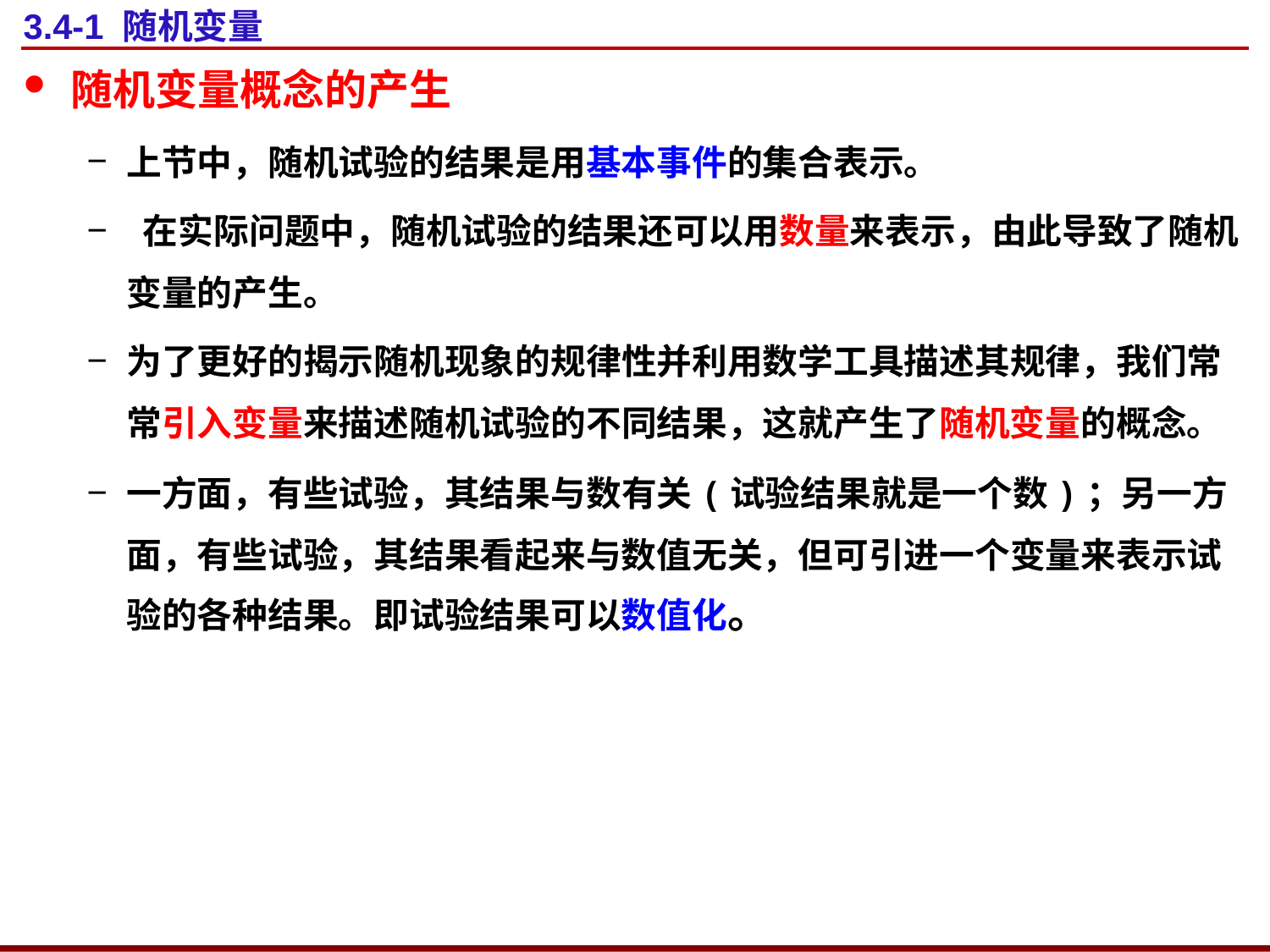

# 3.4-1 随机变量
随机变量概念的产生
上节中，随机试验的结果是用基本事件的集合表示。
 在实际问题中，随机试验的结果还可以用数量来表示，由此导致了随机变量的产生。
为了更好的揭示随机现象的规律性并利用数学工具描述其规律，我们常常引入变量来描述随机试验的不同结果，这就产生了随机变量的概念。
一方面，有些试验，其结果与数有关(试验结果就是一个数)；另一方面，有些试验，其结果看起来与数值无关，但可引进一个变量来表示试验的各种结果。即试验结果可以数值化。